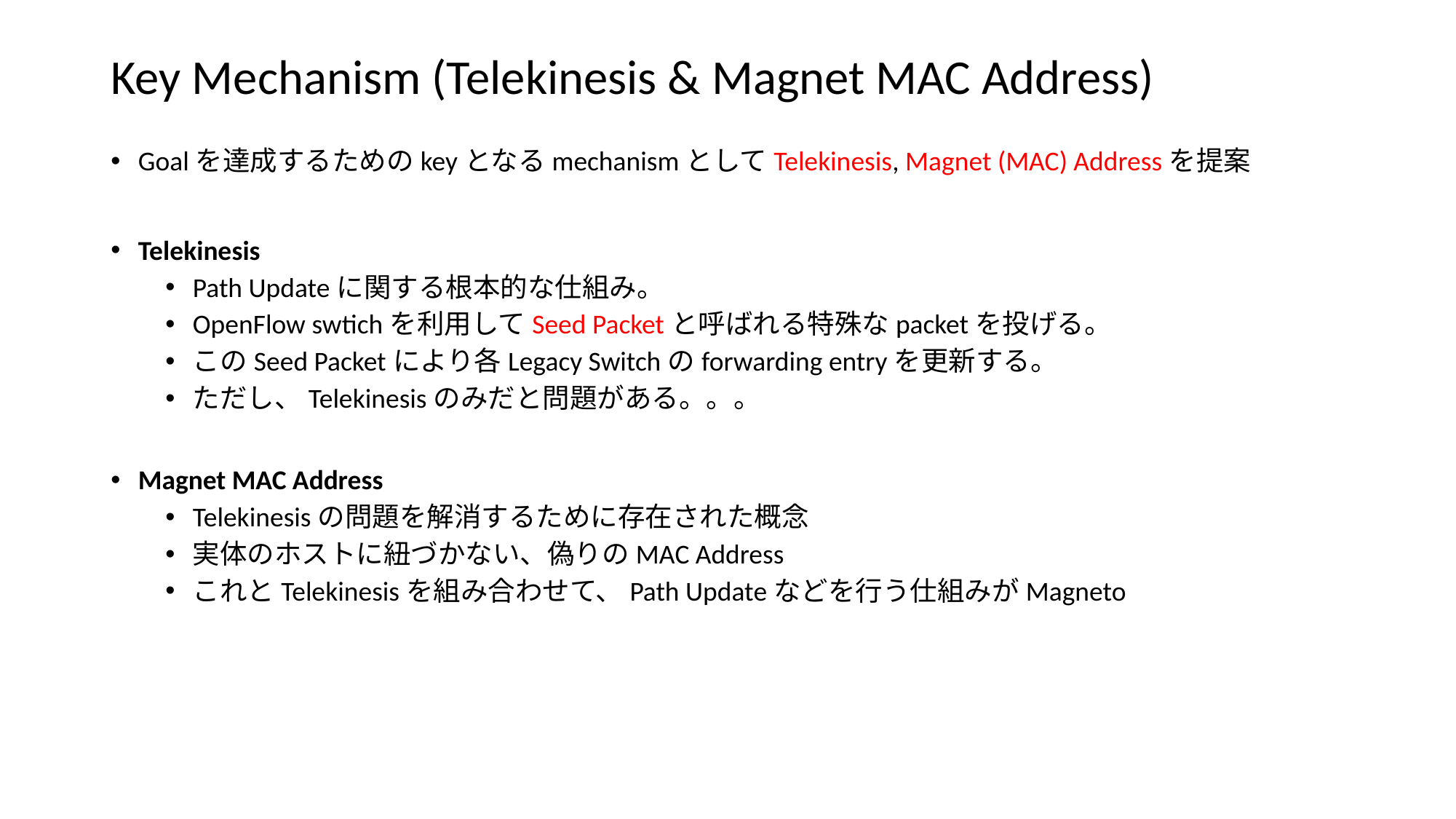

# Key Mechanism (Telekinesis & Magnet MAC Address)
Goalを達成するためのkeyとなるmechanismとしてTelekinesis, Magnet (MAC) Addressを提案

Telekinesis
Path Updateに関する根本的な仕組み。
OpenFlow swtichを利用してSeed Packetと呼ばれる特殊なpacketを投げる。
このSeed Packetにより各Legacy Switchのforwarding entryを更新する。
ただし、Telekinesisのみだと問題がある。。。

Magnet MAC Address
Telekinesisの問題を解消するために存在された概念
実体のホストに紐づかない、偽りのMAC Address
これとTelekinesisを組み合わせて、Path Updateなどを行う仕組みがMagneto